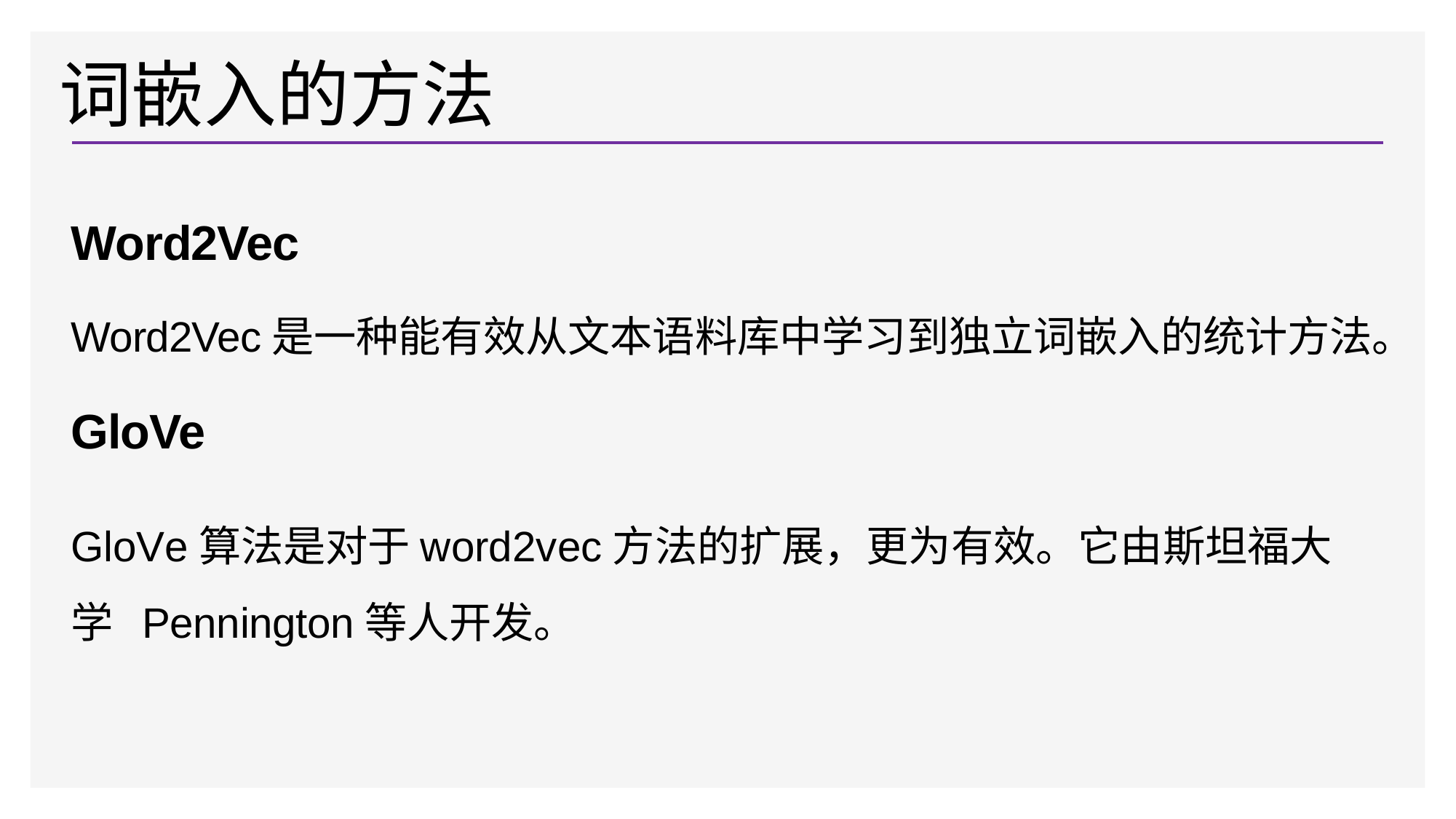

# 词嵌入的方法
Word2Vec

Word2Vec是一种能有效从文本语料库中学习到独立词嵌入的统计方法。

GloVe
GloVe算法是对于word2vec方法的扩展，更为有效。它由斯坦福大学  Pennington等人开发。